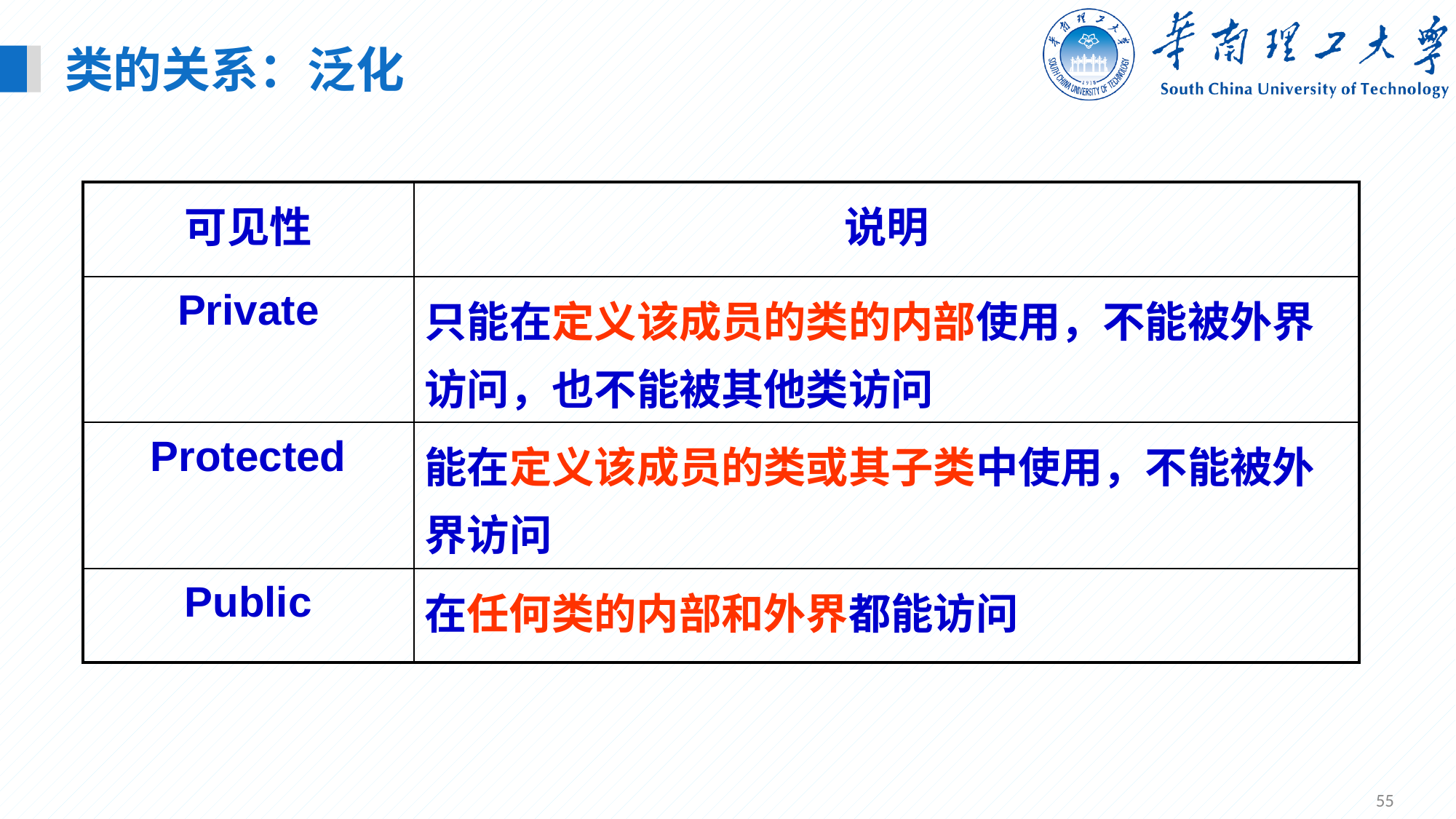

类的关系：泛化
| 可见性 | 说明 |
| --- | --- |
| Private | 只能在定义该成员的类的内部使用，不能被外界访问，也不能被其他类访问 |
| Protected | 能在定义该成员的类或其子类中使用，不能被外界访问 |
| Public | 在任何类的内部和外界都能访问 |
55